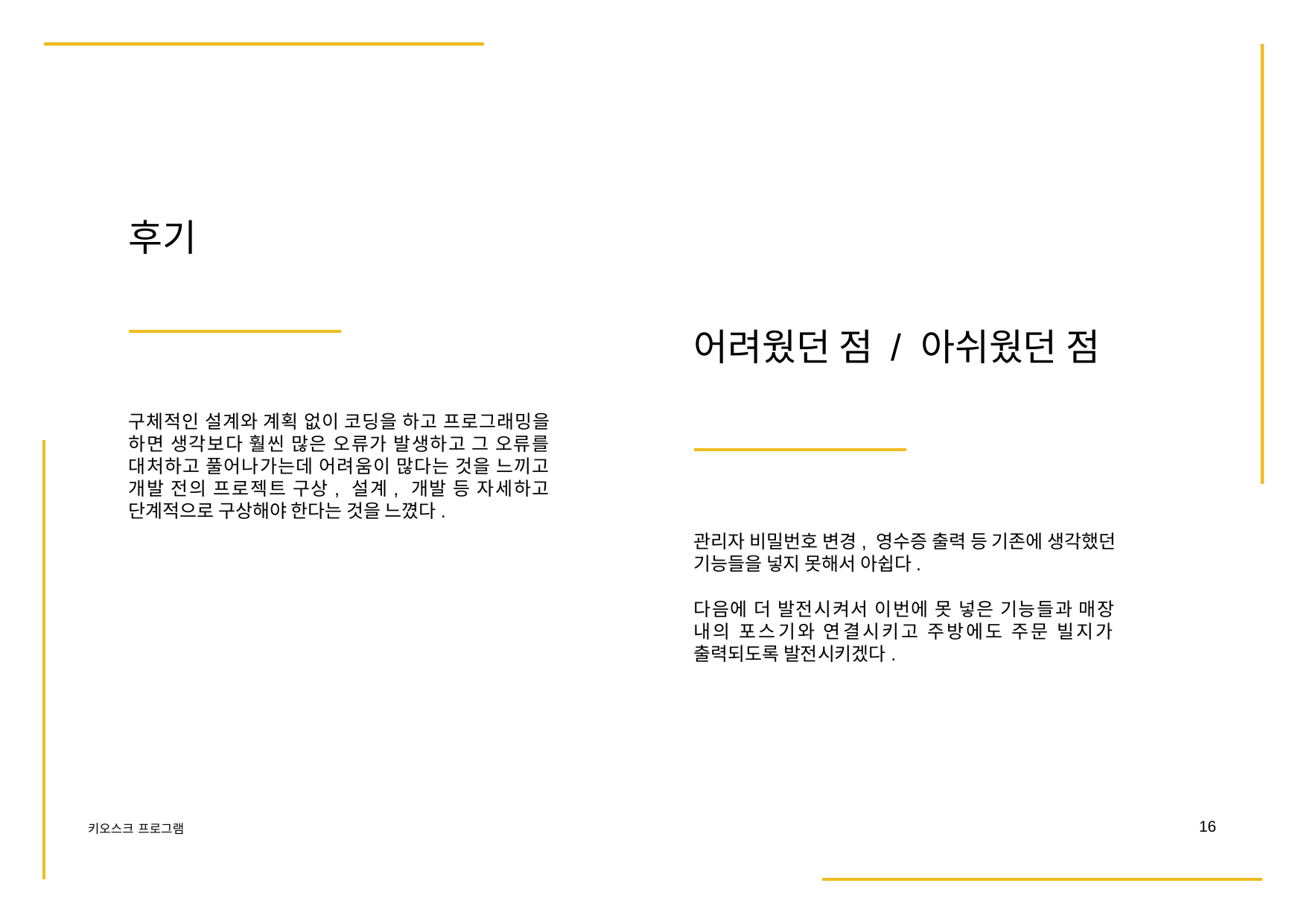

후기
# 어려웠던 점 / 아쉬웠던 점
구체적인 설계와 계획 없이 코딩을 하고 프로그래밍을  하면 생각보다 훨씬 많은 오류가 발생하고 그 오류를  대처하고 풀어나가는데 어려움이 많다는 것을 느끼고  개발 전의 프로젝트 구상, 설계, 개발 등 자세하고  단계적으로 구상해야 한다는 것을 느꼈다.
관리자 비밀번호 변경, 영수증 출력 등 기존에 생각했던  기능들을 넣지 못해서 아쉽다.

다음에 더 발전시켜서 이번에 못 넣은 기능들과 매장  내의 포스기와 연결시키고 주방에도 주문 빌지가  출력되도록 발전시키겠다.
16
키오스크 프로그램